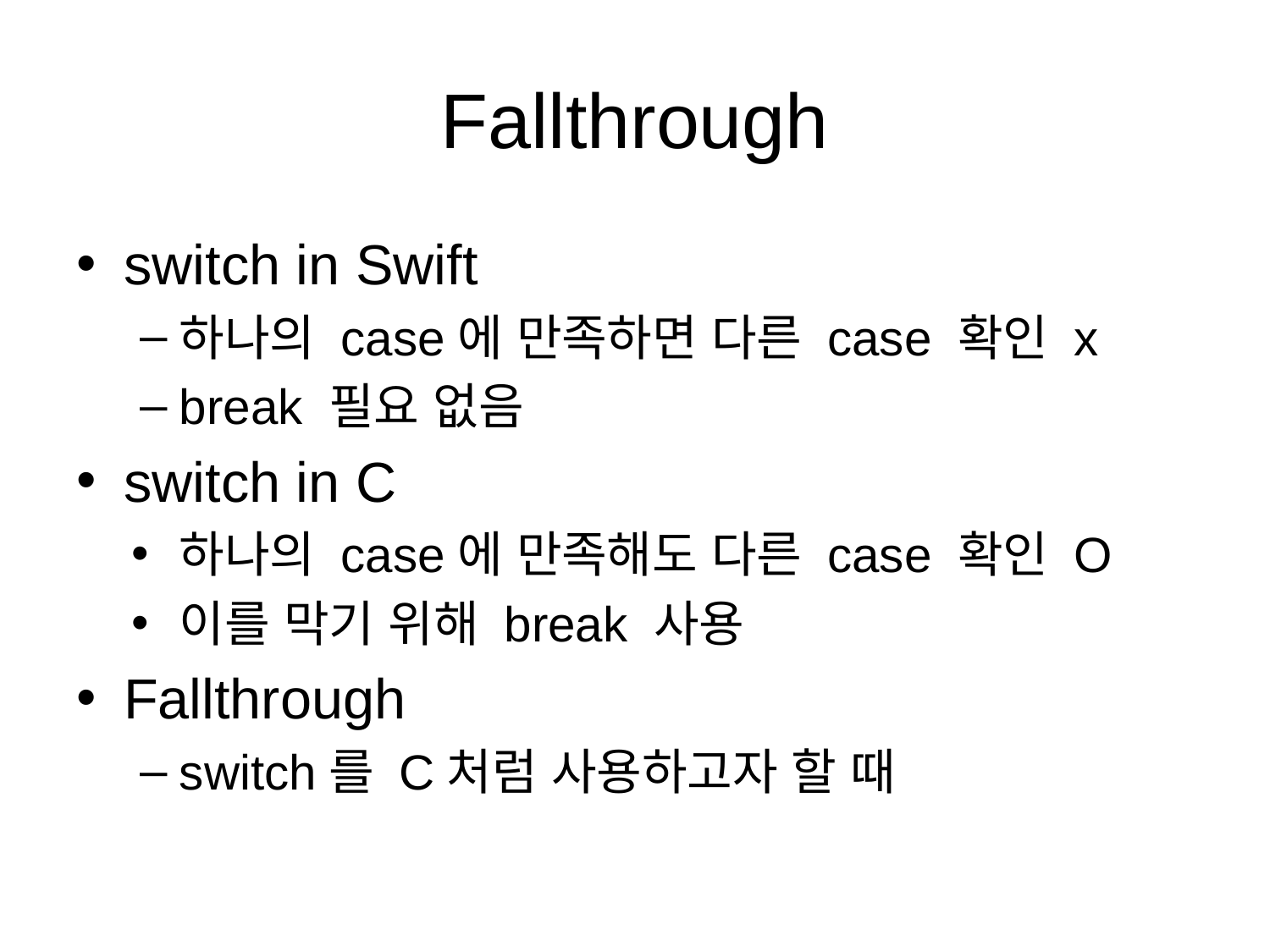

# Fallthrough
switch in Swift
하나의 case에 만족하면 다른 case 확인 x
break 필요 없음
switch in C
하나의 case에 만족해도 다른 case 확인 O
이를 막기 위해 break 사용
Fallthrough
switch를 C처럼 사용하고자 할 때